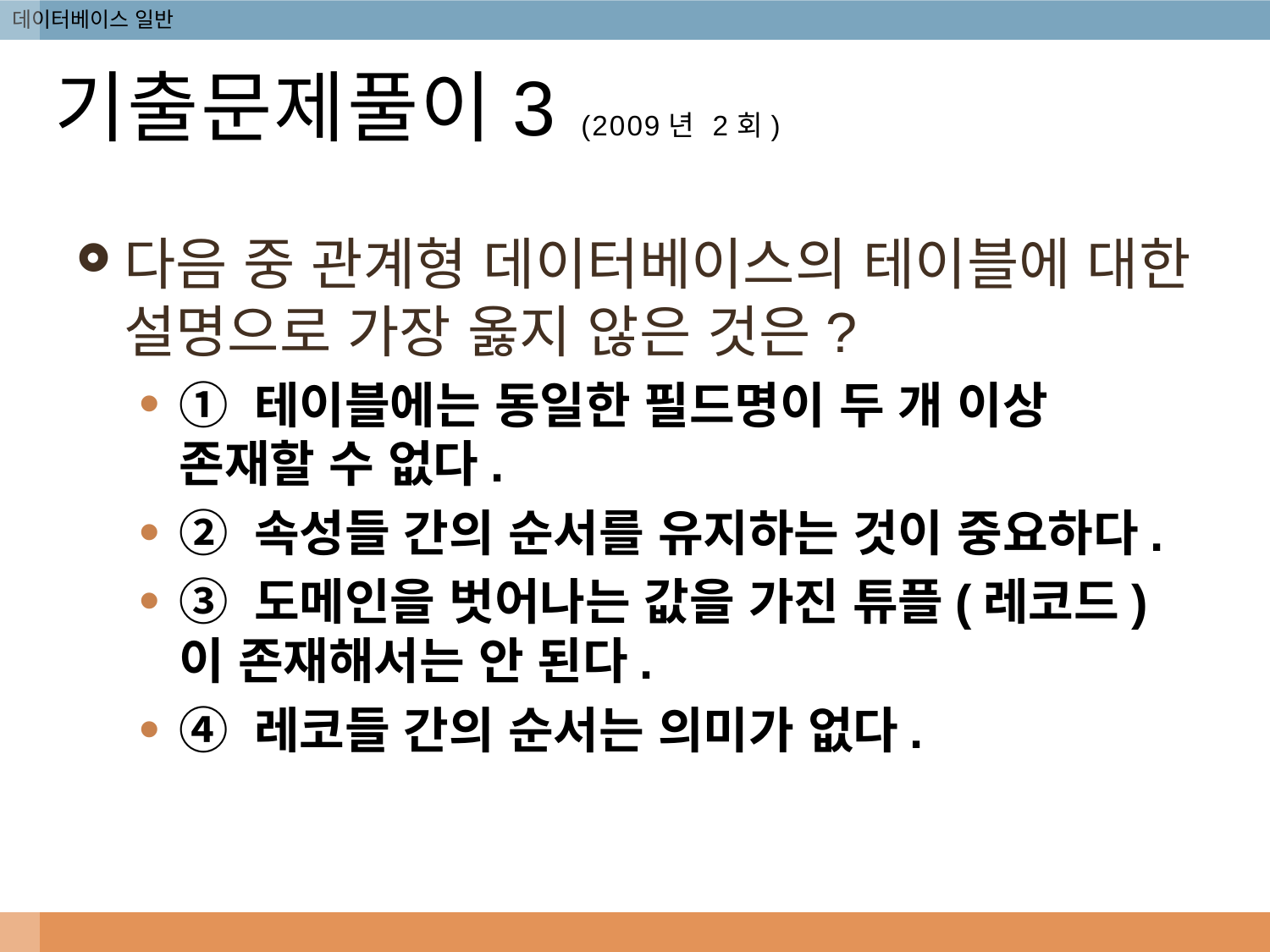

# 기출문제풀이3 (2009년 2회)
다음 중 관계형 데이터베이스의 테이블에 대한 설명으로 가장 옳지 않은 것은?
① 테이블에는 동일한 필드명이 두 개 이상 존재할 수 없다.
② 속성들 간의 순서를 유지하는 것이 중요하다.
③ 도메인을 벗어나는 값을 가진 튜플(레코드)이 존재해서는 안 된다.
④ 레코들 간의 순서는 의미가 없다.